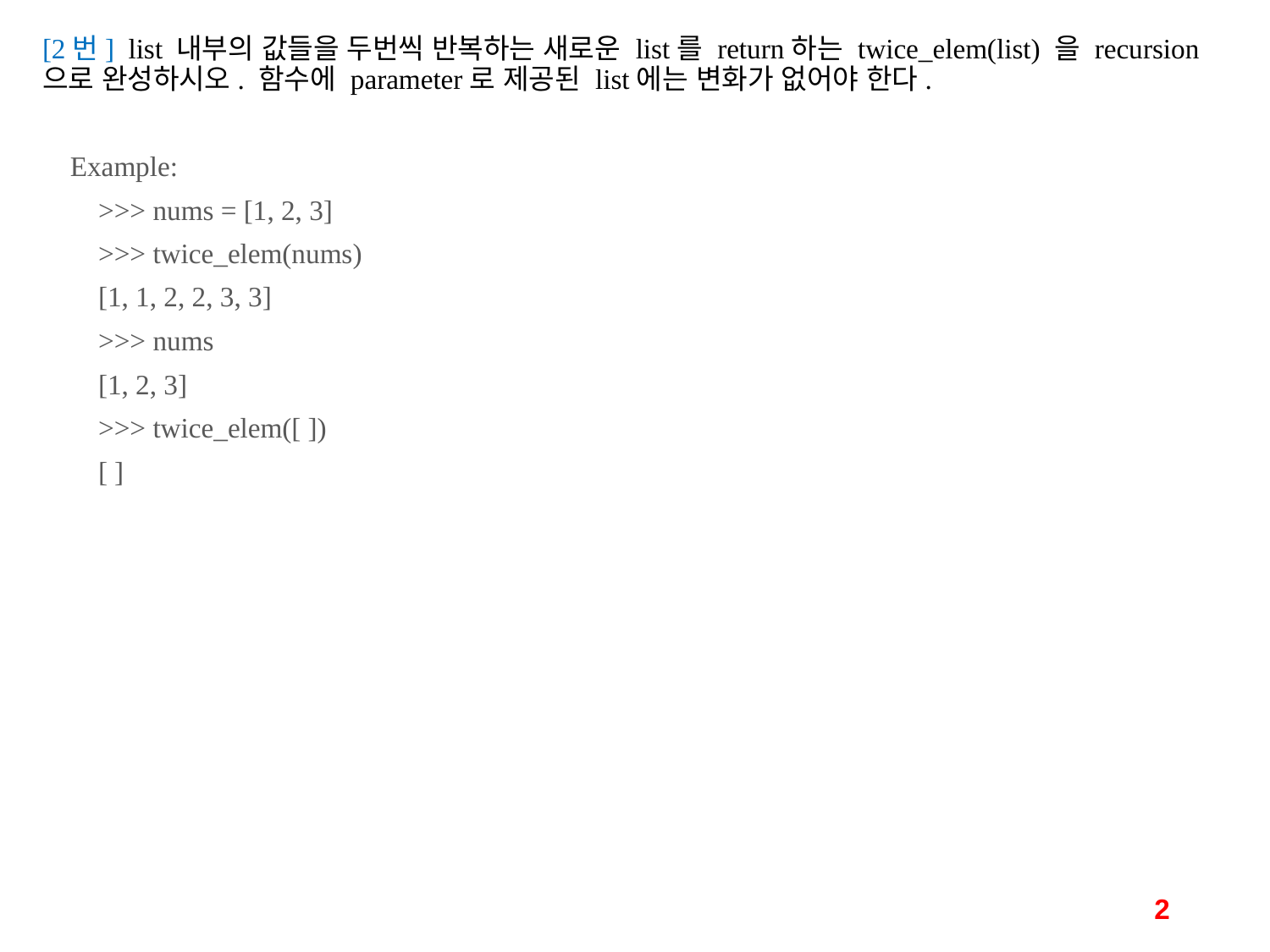

[2번]  list 내부의 값들을 두번씩 반복하는 새로운 list를 return하는 twice_elem(list) 을 recursion으로 완성하시오. 함수에 parameter로 제공된 list에는 변화가 없어야 한다.

    Example:
        >>> nums = [1, 2, 3]
        >>> twice_elem(nums)
        [1, 1, 2, 2, 3, 3]
        >>> nums
        [1, 2, 3]
        >>> twice_elem([ ])
        [ ]
2